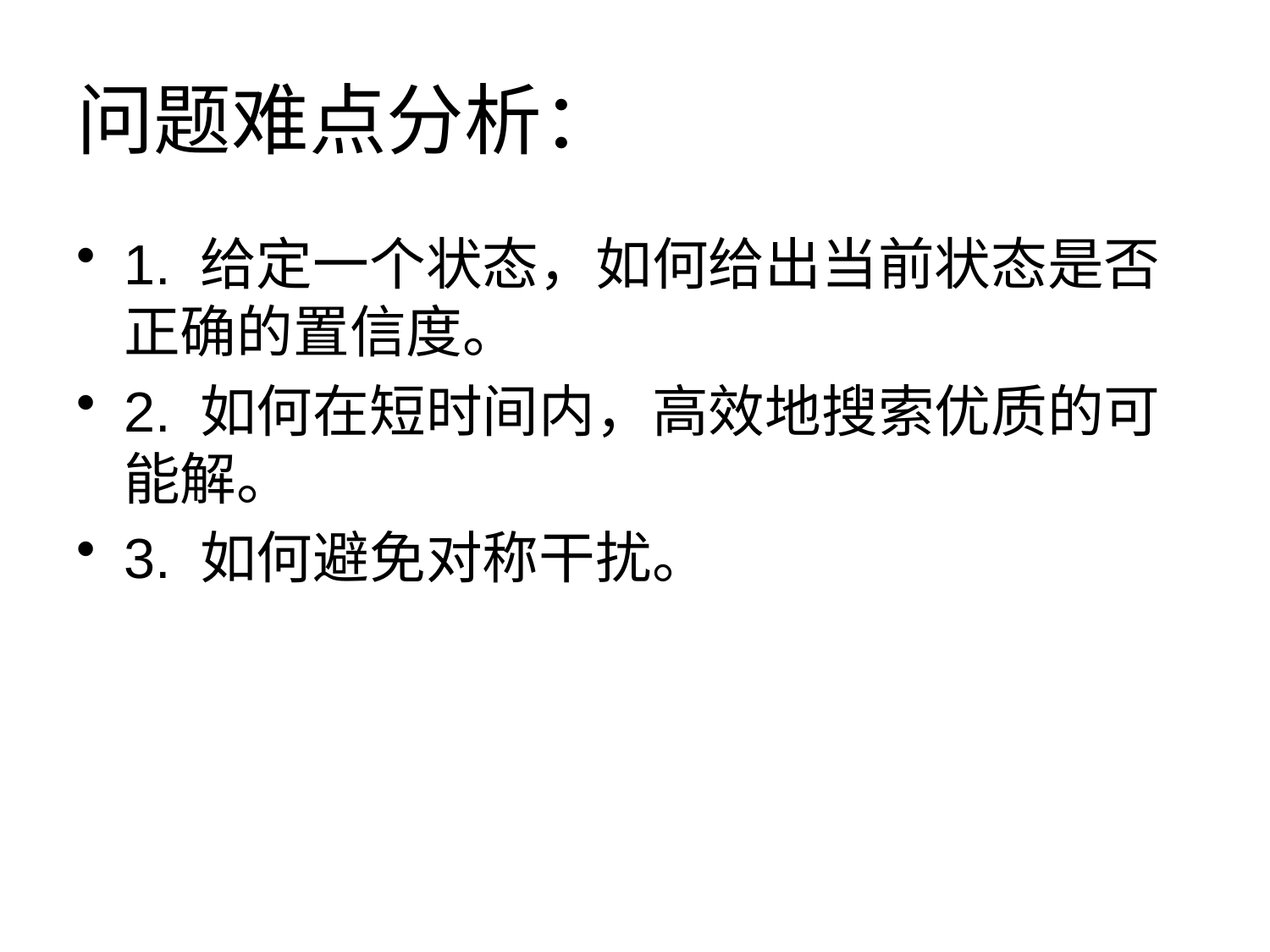

# 问题难点分析：
1. 给定一个状态，如何给出当前状态是否正确的置信度。
2. 如何在短时间内，高效地搜索优质的可能解。
3. 如何避免对称干扰。